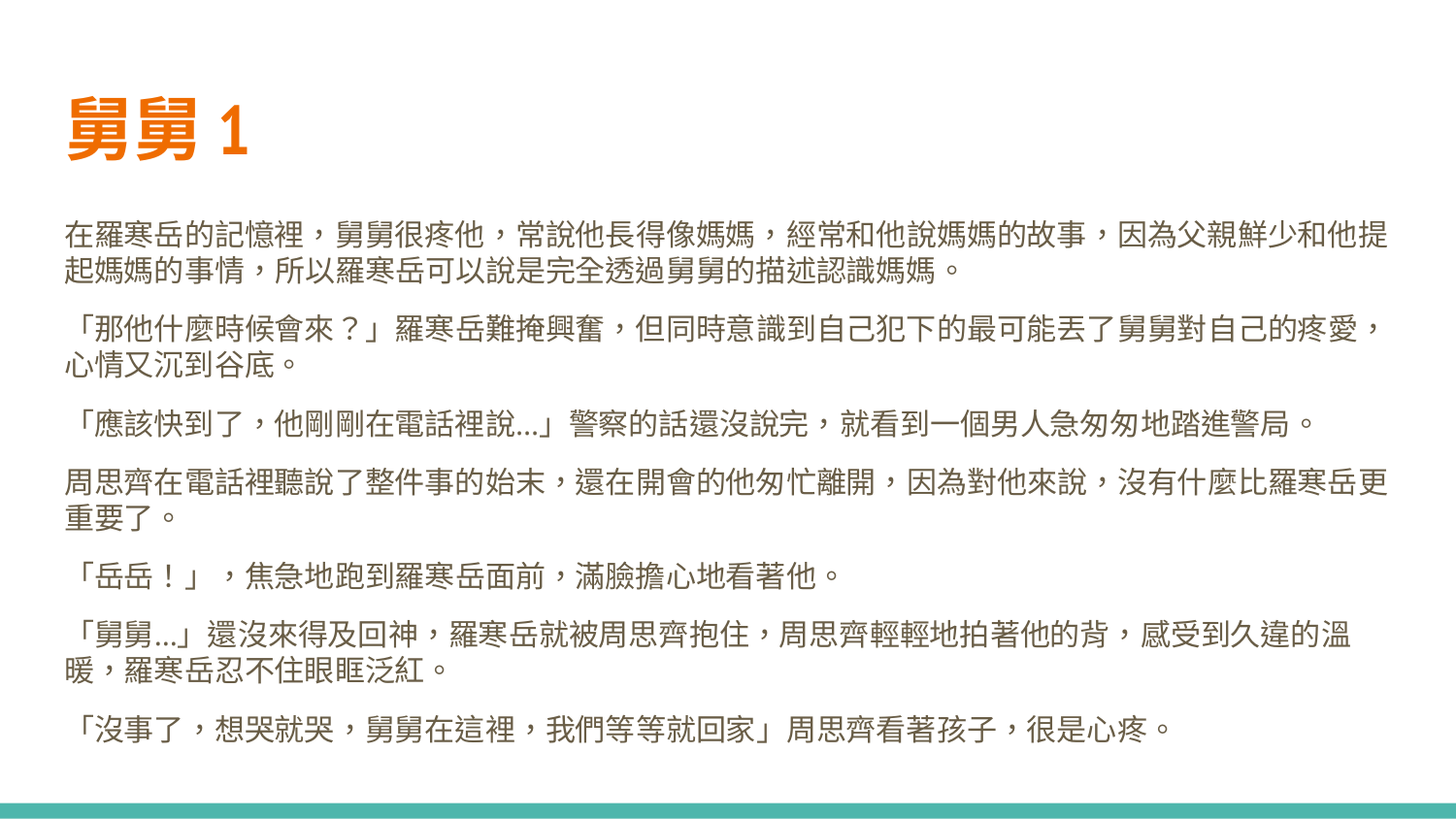

# 舅舅1
在羅寒岳的記憶裡，舅舅很疼他，常說他長得像媽媽，經常和他說媽媽的故事，因為父親鮮少和他提起媽媽的事情，所以羅寒岳可以說是完全透過舅舅的描述認識媽媽。
「那他什麼時候會來？」羅寒岳難掩興奮，但同時意識到自己犯下的最可能丟了舅舅對自己的疼愛，心情又沉到谷底。
「應該快到了，他剛剛在電話裡說…」警察的話還沒說完，就看到一個男人急匆匆地踏進警局。
周思齊在電話裡聽說了整件事的始末，還在開會的他匆忙離開，因為對他來說，沒有什麼比羅寒岳更重要了。
「岳岳！」，焦急地跑到羅寒岳面前，滿臉擔心地看著他。
「舅舅…」還沒來得及回神，羅寒岳就被周思齊抱住，周思齊輕輕地拍著他的背，感受到久違的溫暖，羅寒岳忍不住眼眶泛紅。
「沒事了，想哭就哭，舅舅在這裡，我們等等就回家」周思齊看著孩子，很是心疼。